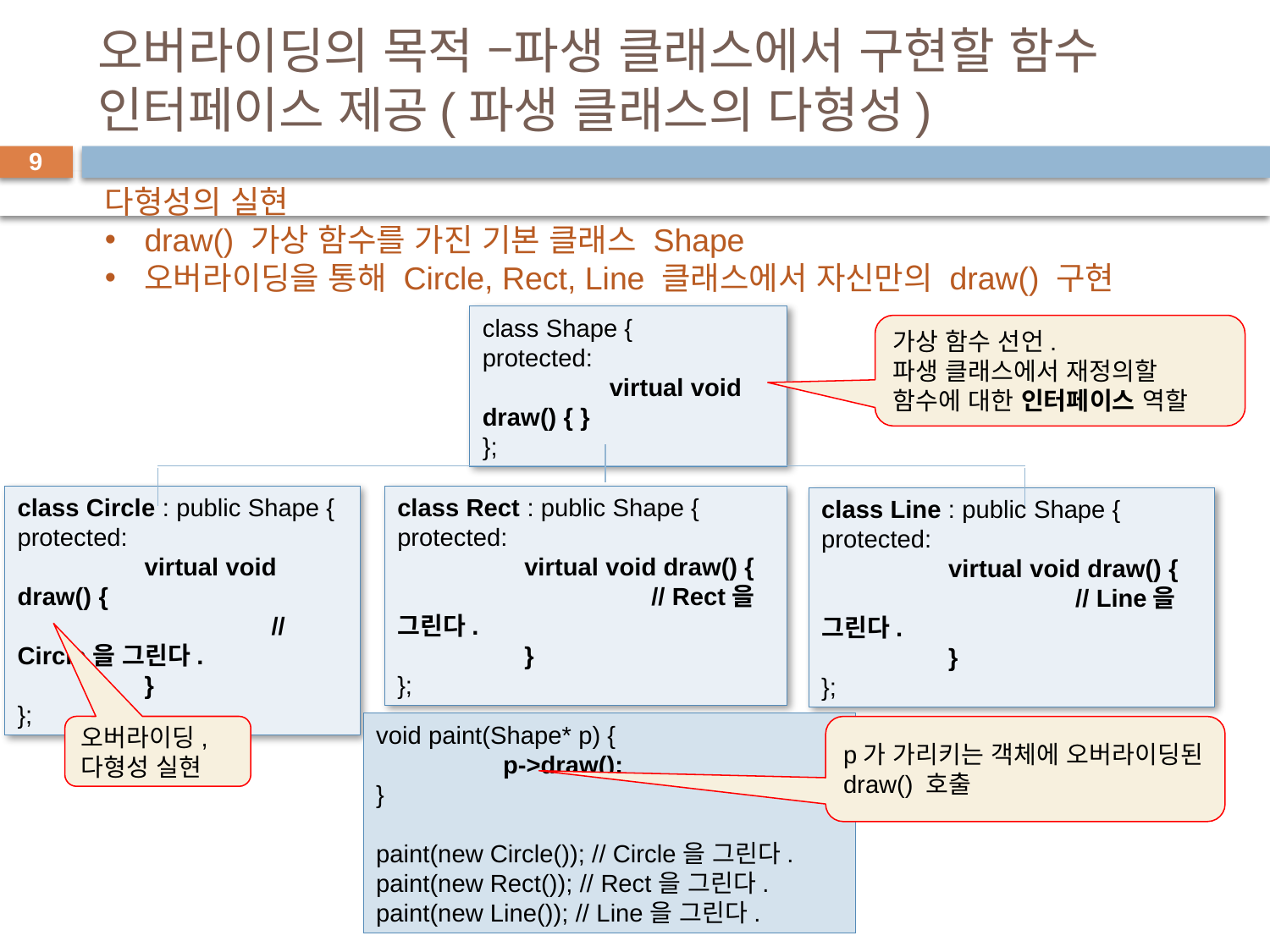

# 오버라이딩의 목적 –파생 클래스에서 구현할 함수 인터페이스 제공(파생 클래스의 다형성)
9
다형성의 실현
draw() 가상 함수를 가진 기본 클래스 Shape
오버라이딩을 통해 Circle, Rect, Line 클래스에서 자신만의 draw() 구현
class Shape {
protected:
	virtual void draw() { }
};
가상 함수 선언.
파생 클래스에서 재정의할 함수에 대한 인터페이스 역할
class Circle : public Shape {
protected:
	virtual void draw() {
		// Circle을 그린다.
	}
};
class Rect : public Shape {
protected:
	virtual void draw() {
		// Rect을 그린다.
	}
};
class Line : public Shape {
protected:
	virtual void draw() {
		// Line을 그린다.
	}
};
void paint(Shape* p) {
	p->draw();
}

paint(new Circle()); // Circle을 그린다.
paint(new Rect()); // Rect을 그린다.
paint(new Line()); // Line을 그린다.
오버라이딩,
다형성 실현
p가 가리키는 객체에 오버라이딩된 draw() 호출